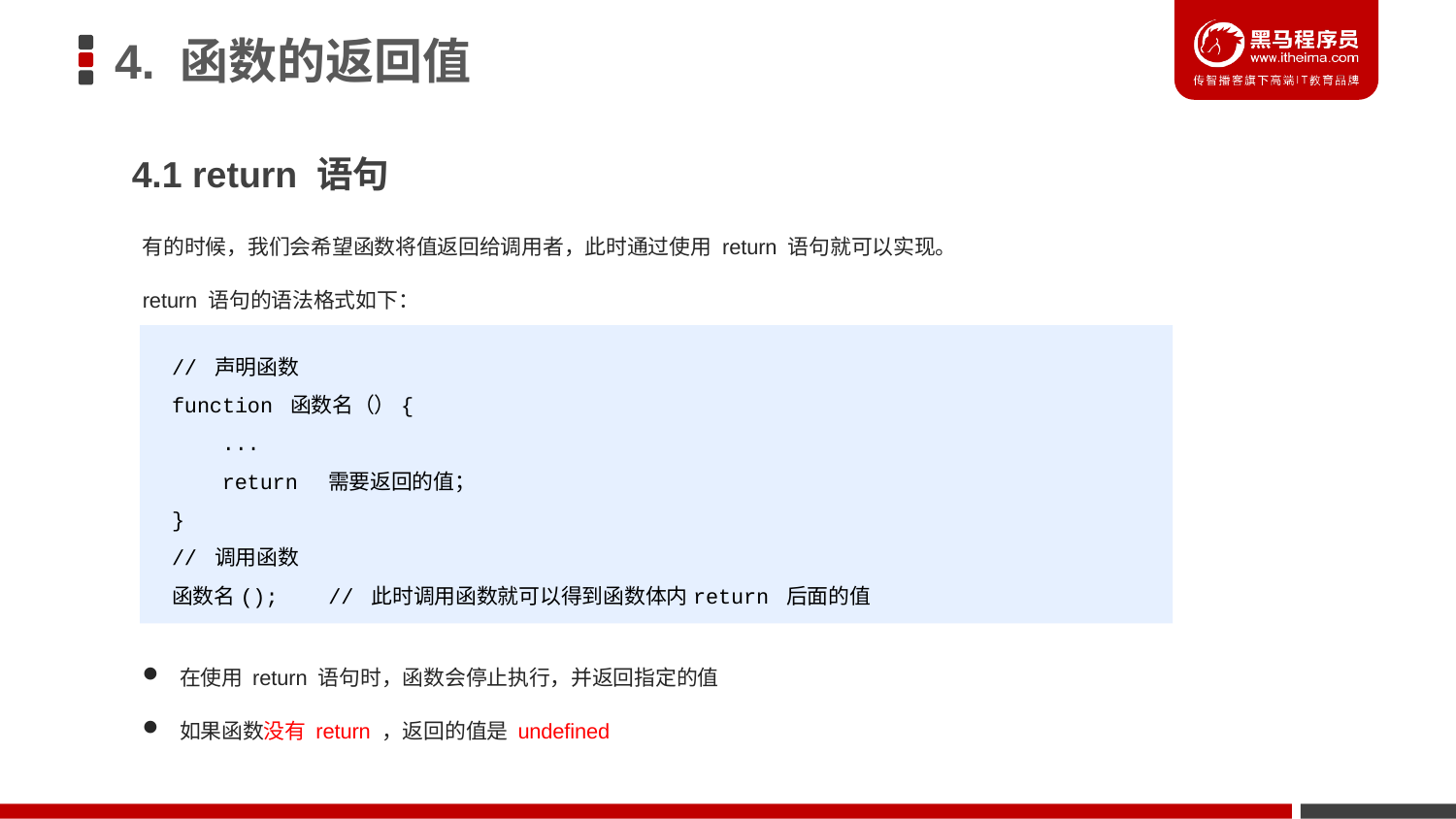

# 4. 函数的返回值
4.1 return 语句
有的时候，我们会希望函数将值返回给调用者，此时通过使用 return 语句就可以实现。
return 语句的语法格式如下：
// 声明函数
function 函数名（）{
    ...
    return  需要返回的值；
}
// 调用函数
函数名();    // 此时调用函数就可以得到函数体内return 后面的值
 在使用 return 语句时，函数会停止执行，并返回指定的值
 如果函数没有 return ，返回的值是 undefined